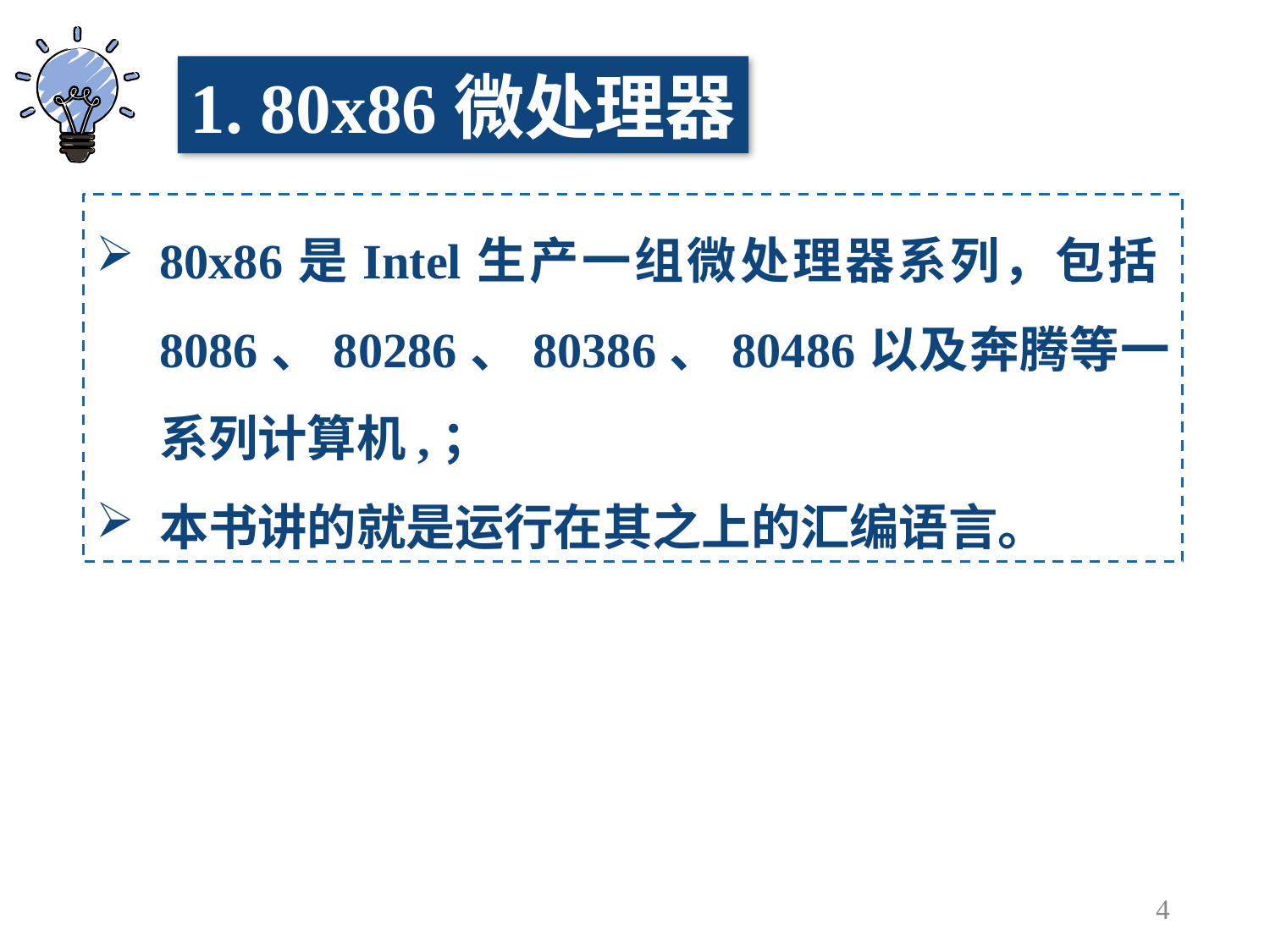

1. 80x86微处理器
80x86是Intel生产一组微处理器系列，包括8086、80286、80386、80486以及奔腾等一系列计算机,；
本书讲的就是运行在其之上的汇编语言。
4